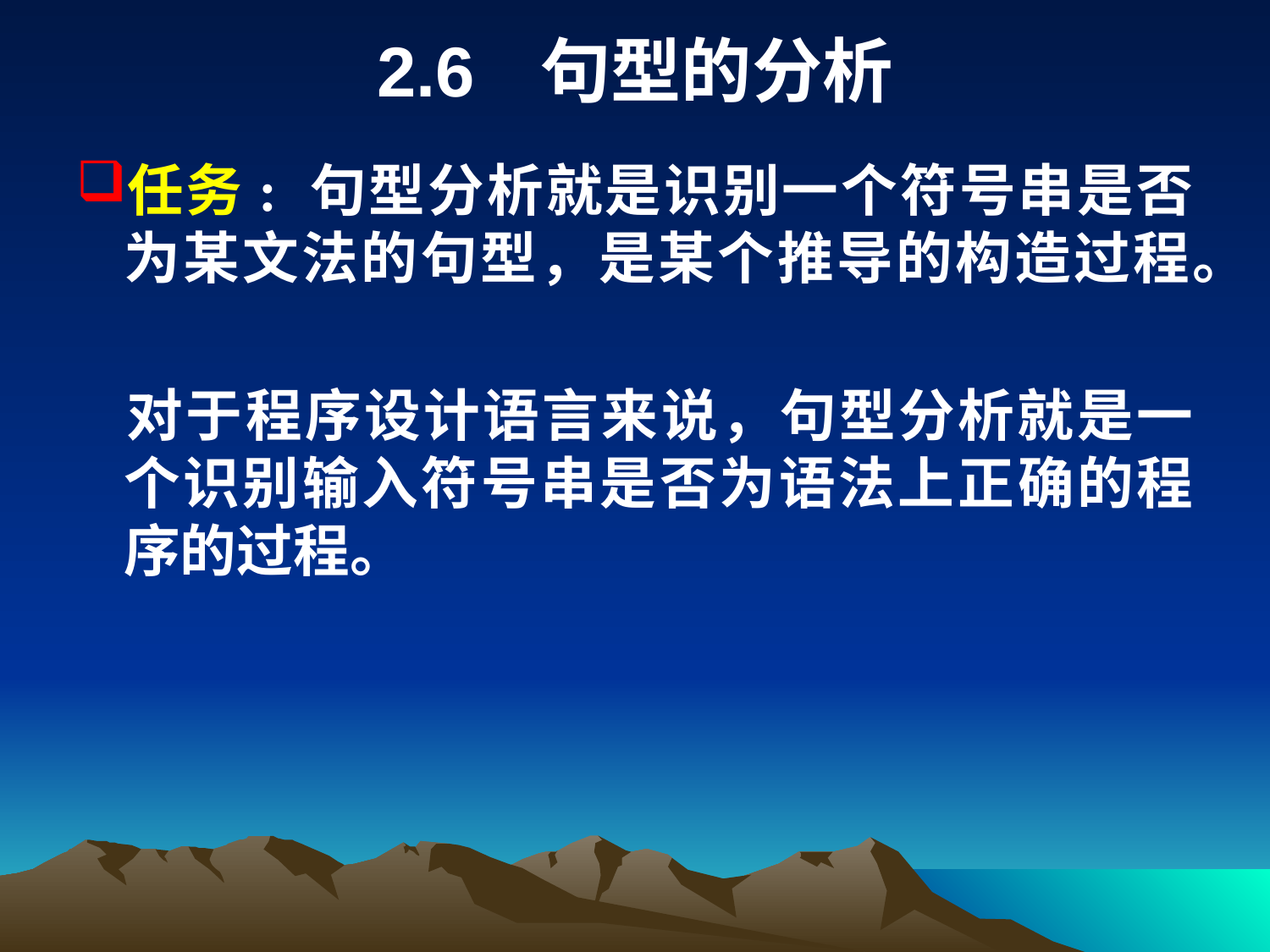

# 2.6	 句型的分析
任务: 句型分析就是识别一个符号串是否为某文法的句型，是某个推导的构造过程。

	对于程序设计语言来说，句型分析就是一个识别输入符号串是否为语法上正确的程序的过程。